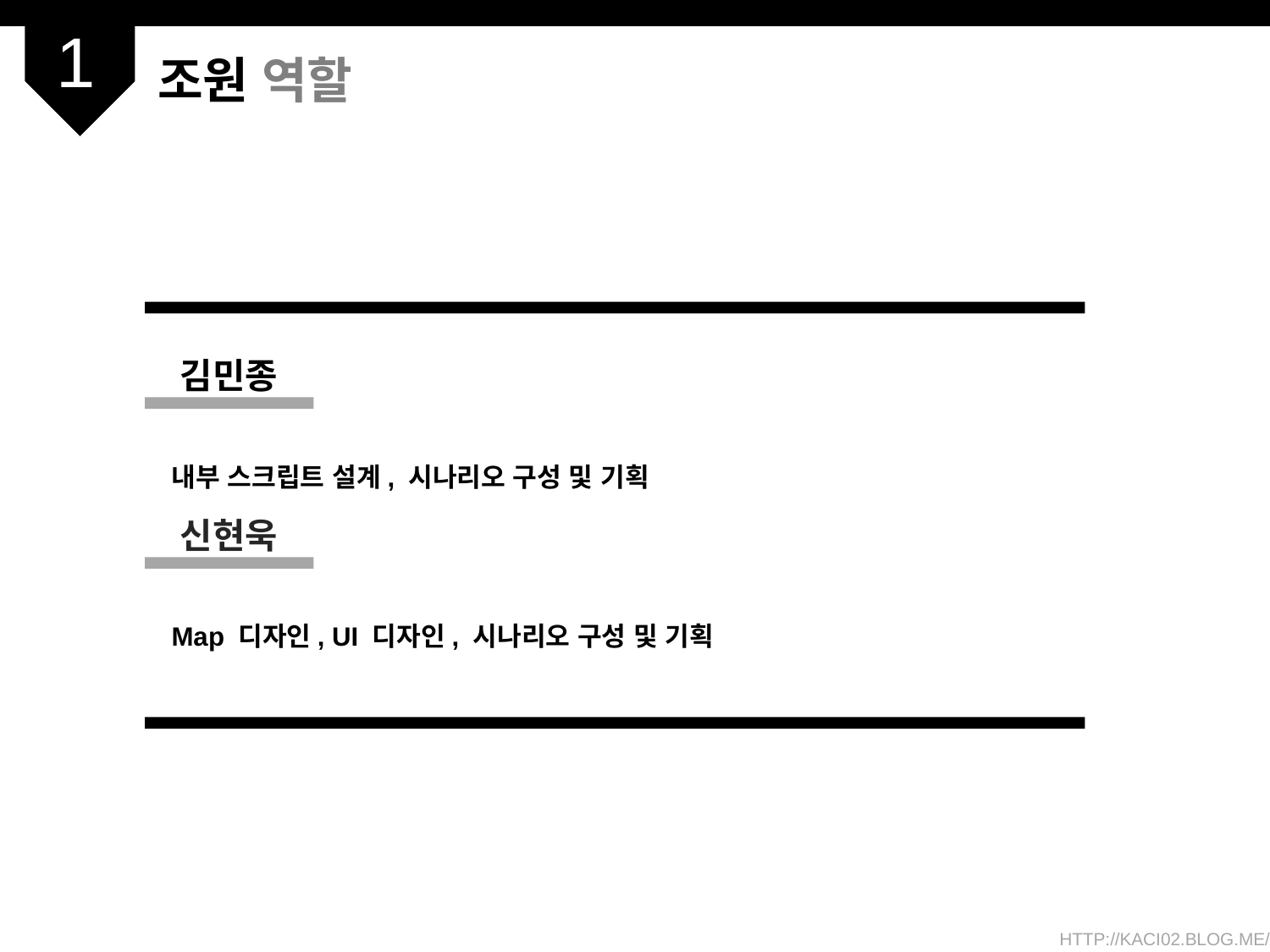

1

조원 역할

김민종

내부 스크립트 설계, 시나리오 구성 및 기획

신현욱

Map 디자인, UI 디자인, 시나리오 구성 및 기획

HTTP://KACI02.BLOG.ME/